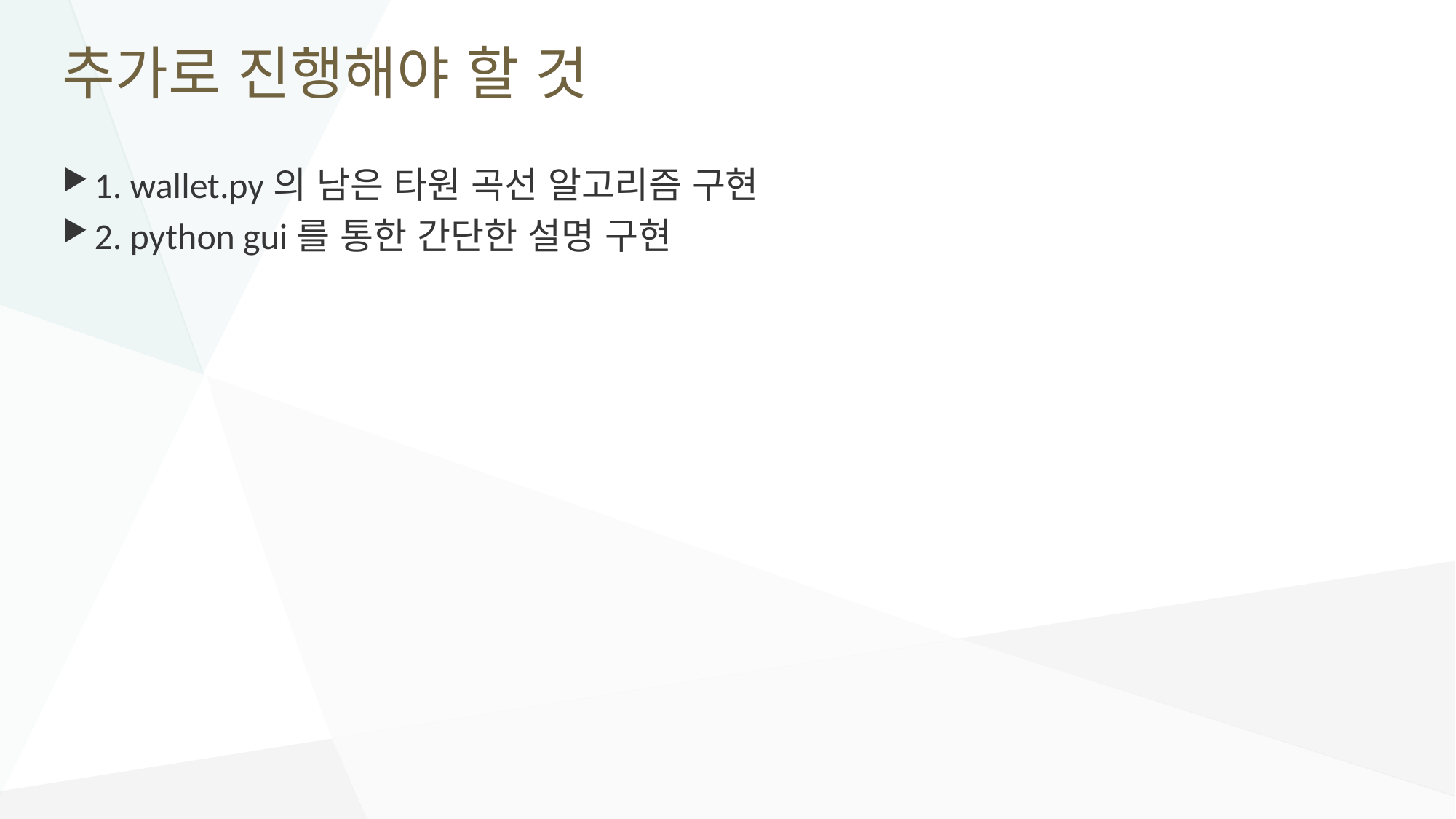

# 추가로 진행해야 할 것
1. wallet.py의 남은 타원 곡선 알고리즘 구현
2. python gui를 통한 간단한 설명 구현